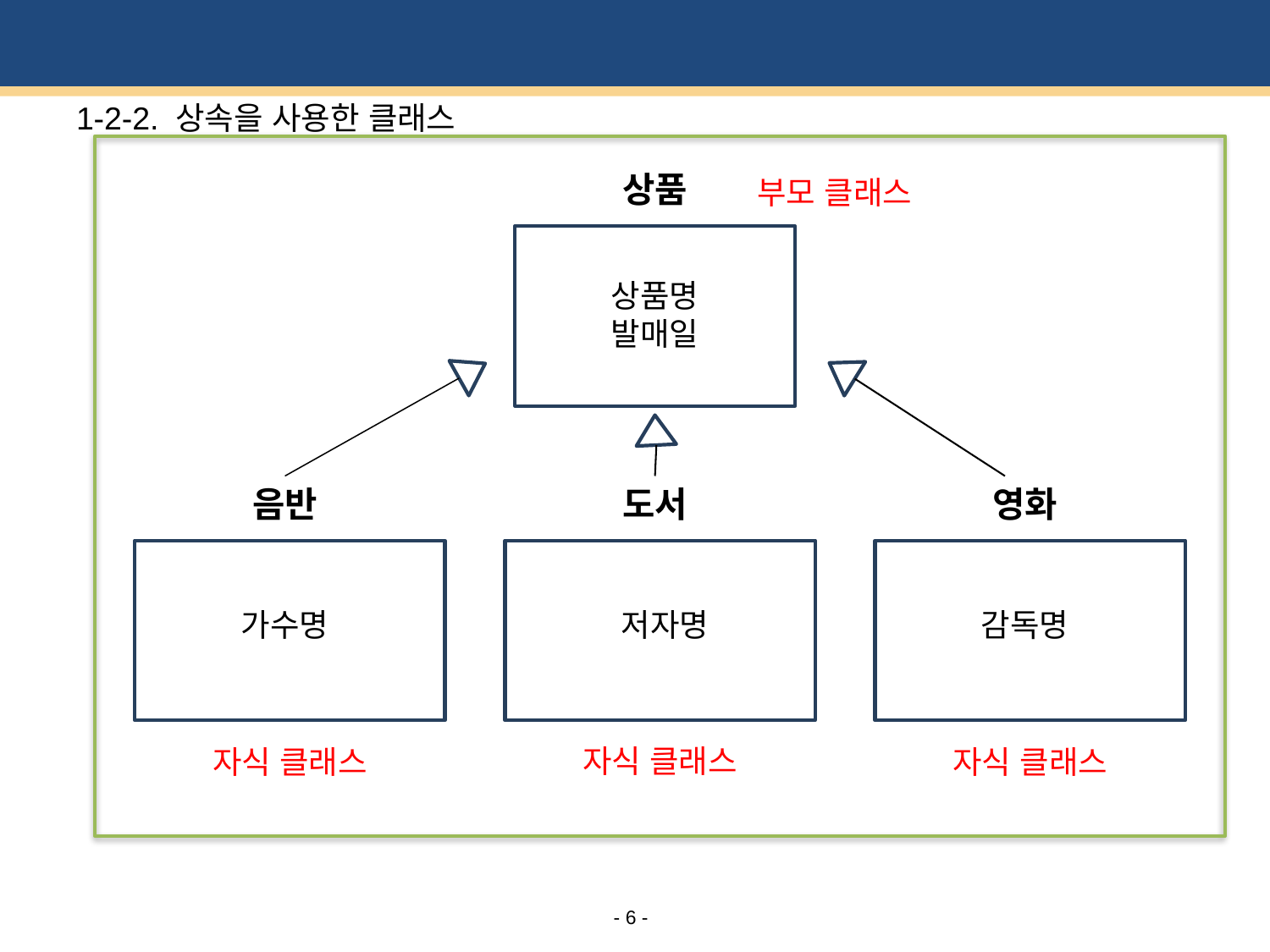

# 1-2-2. 상속을 사용한 클래스

상품
부모 클래스

상품명
발매일

음반
도서
영화

가수명

저자명

감독명

자식 클래스
자식 클래스
자식 클래스